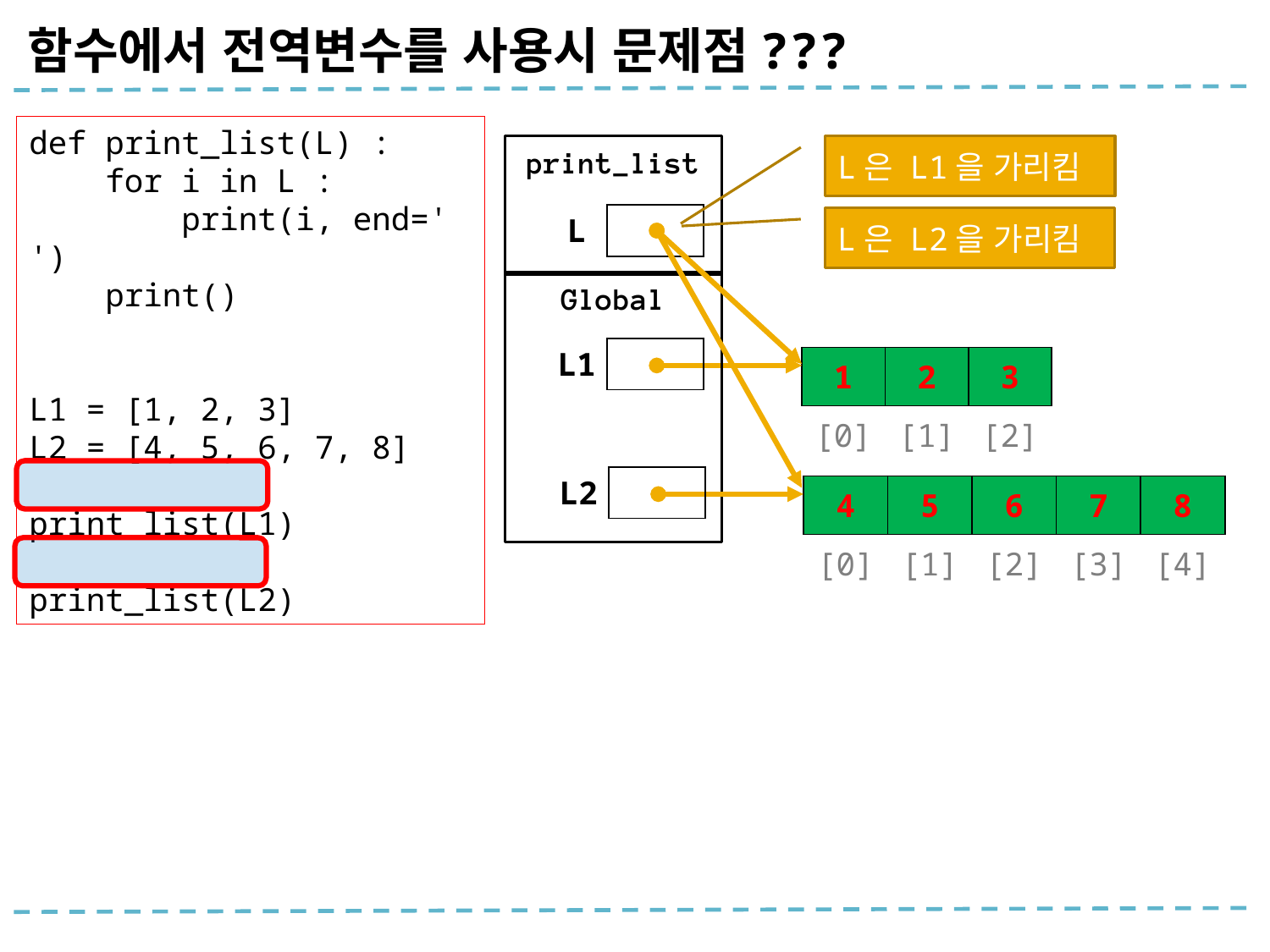

# 함수에서 전역변수를 사용시 문제점???
def print_list(L) :
    for i in L :
        print(i, end=' ')
    print()

L1 = [1, 2, 3]
L2 = [4, 5, 6, 7, 8]

print_list(L1)

print_list(L2)
print_list
L은 L1을 가리킴
| L |  |
| --- | --- |
L은 L2을 가리킴
Global
| L1 |  |
| --- | --- |
| 1 | 2 | 3 |
| --- | --- | --- |
| [0] | [1] | [2] |

| L2 |  |
| --- | --- |
| 4 | 5 | 6 | 7 | 8 |
| --- | --- | --- | --- | --- |
| [0] | [1] | [2] | [3] | [4] |